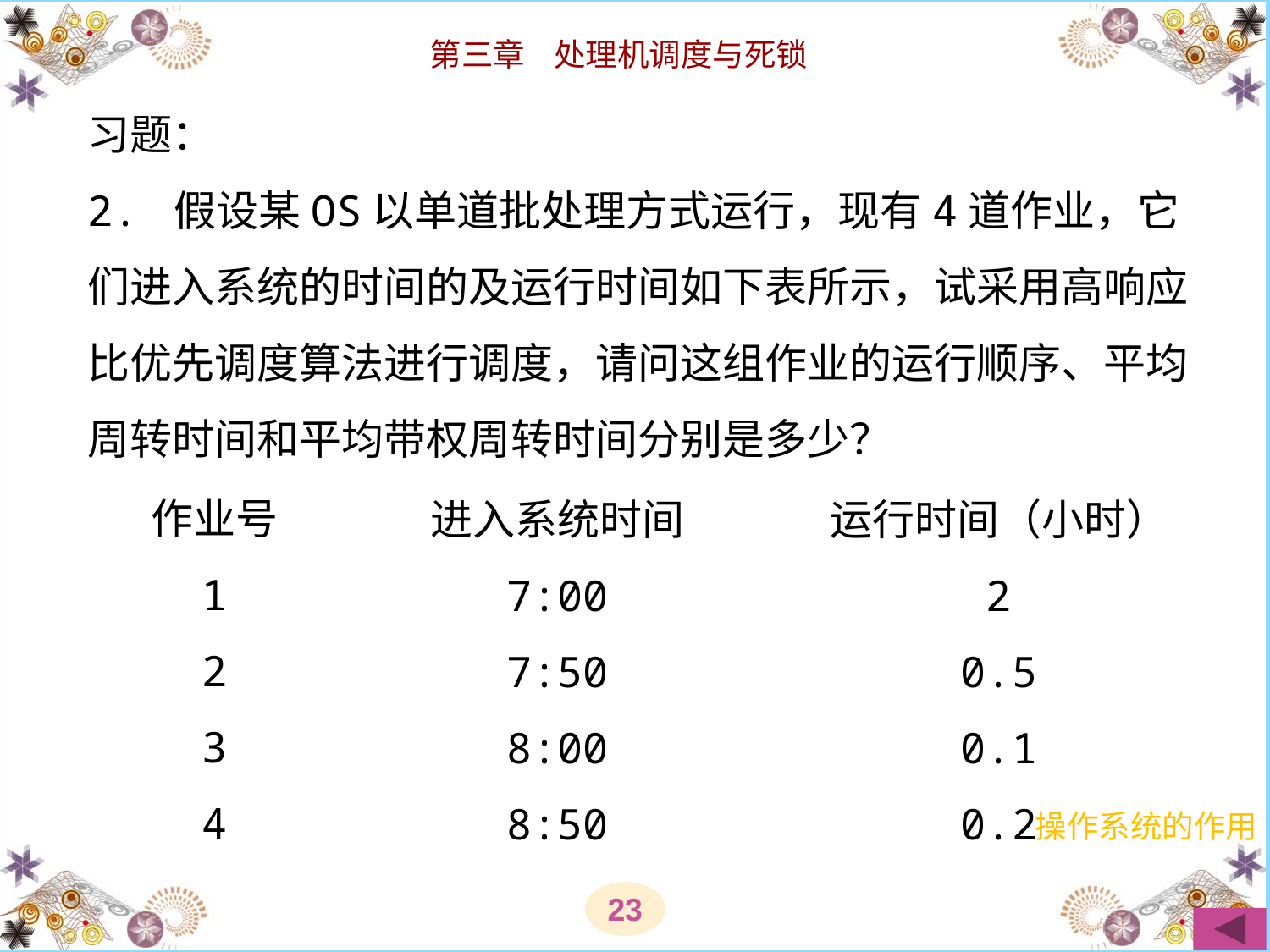

# 习题： 2. 假设某OS以单道批处理方式运行，现有4道作业，它们进入系统的时间的及运行时间如下表所示，试采用高响应比优先调度算法进行调度，请问这组作业的运行顺序、平均周转时间和平均带权周转时间分别是多少？
作业号
1
2
3
4
进入系统时间
7:00
7:50
8:00
8:50
运行时间（小时）
2
0.5
0.1
0.2
操作系统的作用